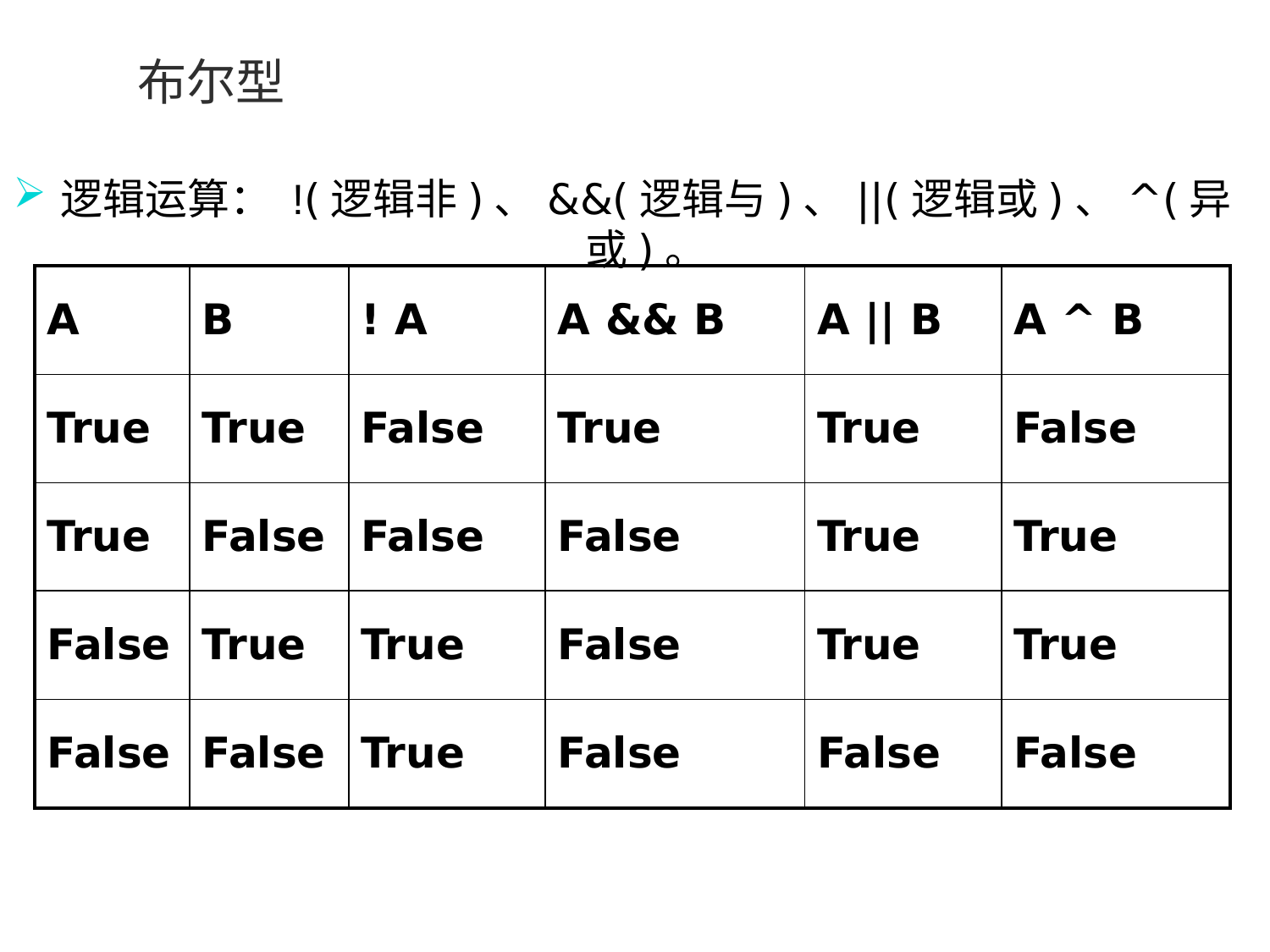

# 布尔型
逻辑运算： !(逻辑非)、&&(逻辑与)、||(逻辑或)、^(异或)。
| A | B | ! A | A && B | A || B | A ^ B |
| --- | --- | --- | --- | --- | --- |
| True | True | False | True | True | False |
| True | False | False | False | True | True |
| False | True | True | False | True | True |
| False | False | True | False | False | False |